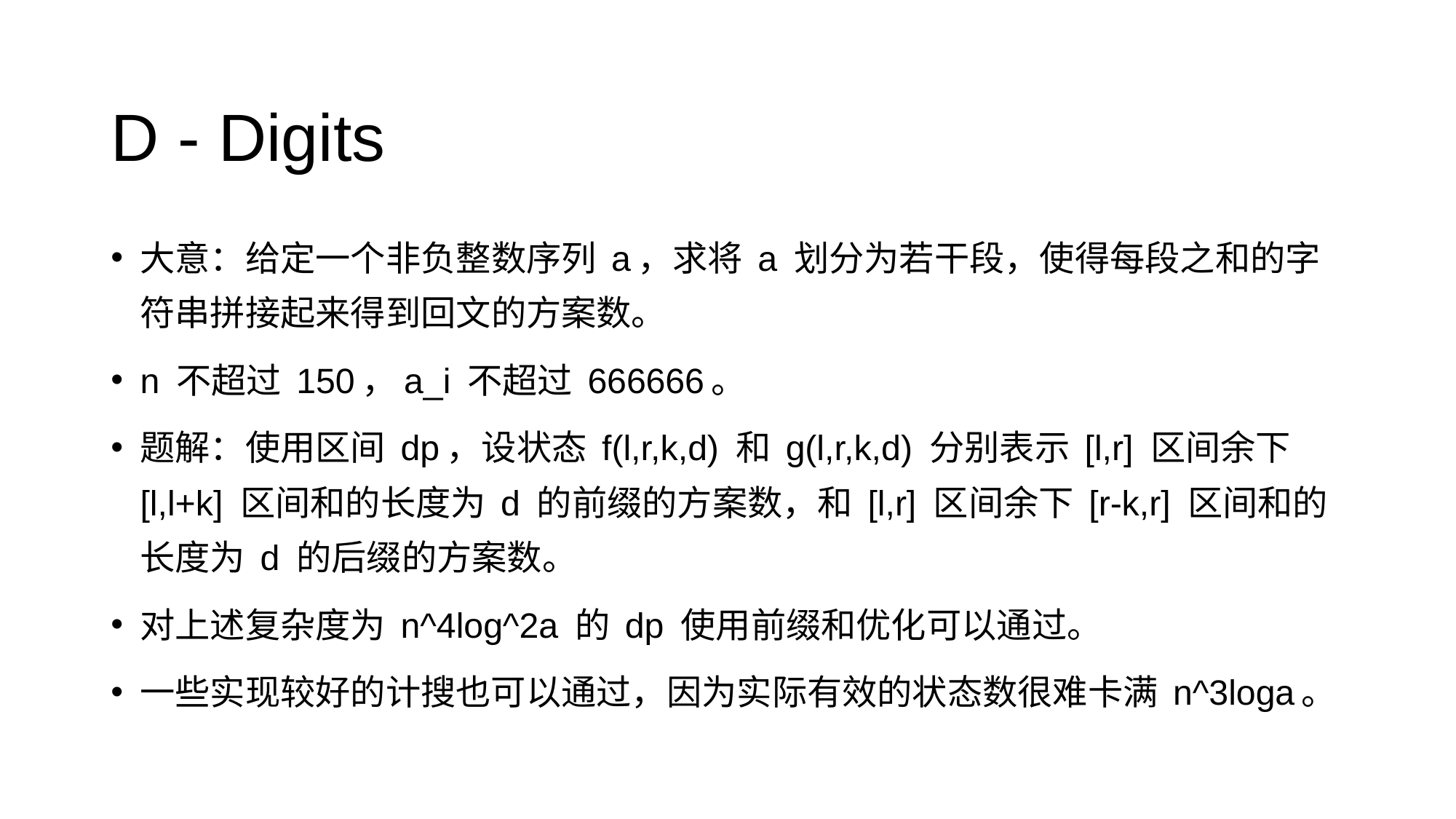

# D - Digits
大意：给定一个非负整数序列 a，求将 a 划分为若干段，使得每段之和的字符串拼接起来得到回文的方案数。
n 不超过 150，a_i 不超过 666666。
题解：使用区间 dp，设状态 f(l,r,k,d) 和 g(l,r,k,d) 分别表示 [l,r] 区间余下 [l,l+k] 区间和的长度为 d 的前缀的方案数，和 [l,r] 区间余下 [r-k,r] 区间和的长度为 d 的后缀的方案数。
对上述复杂度为 n^4log^2a 的 dp 使用前缀和优化可以通过。
一些实现较好的计搜也可以通过，因为实际有效的状态数很难卡满 n^3loga。